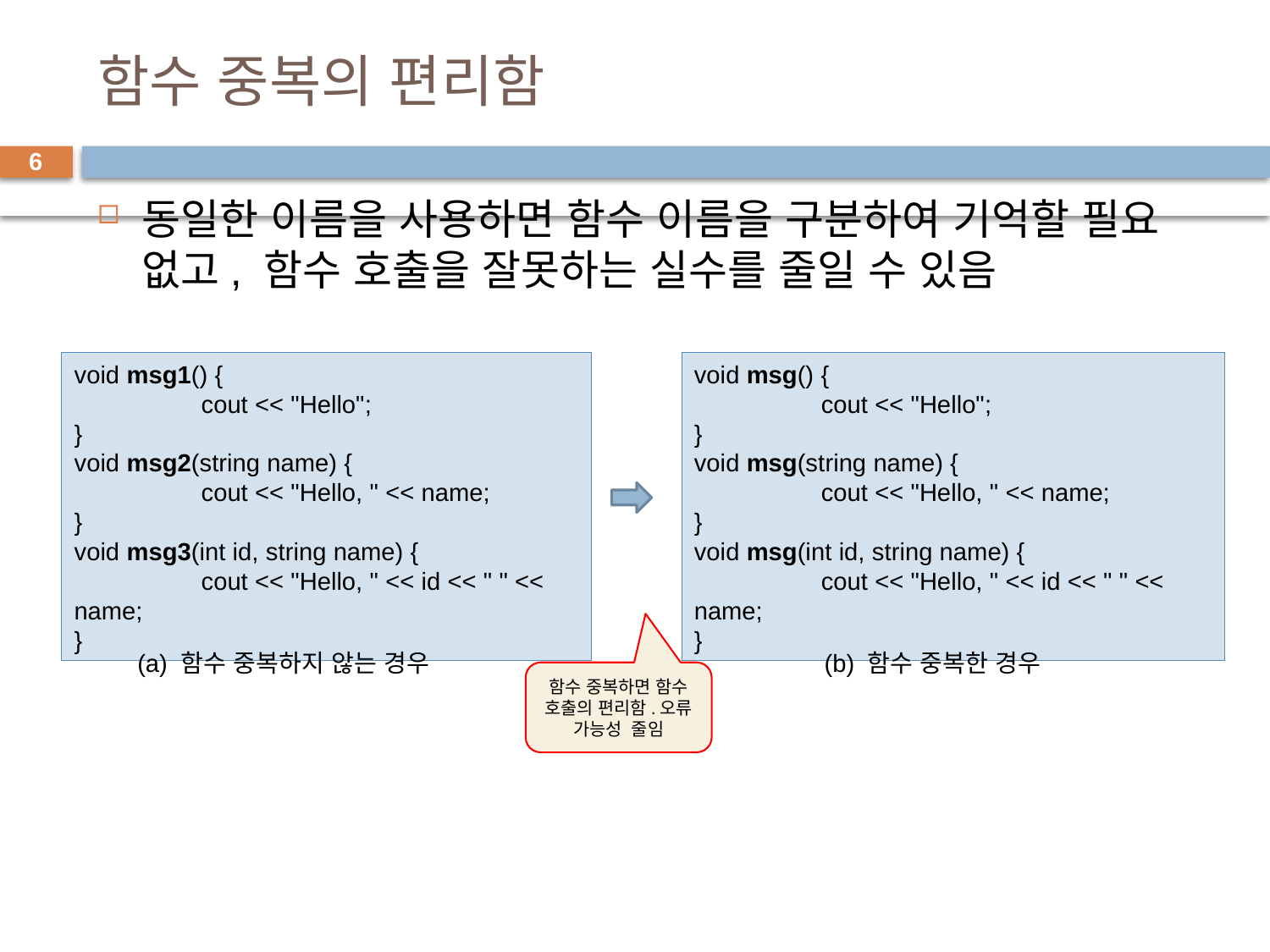

# 함수 중복의 편리함
6
동일한 이름을 사용하면 함수 이름을 구분하여 기억할 필요 없고, 함수 호출을 잘못하는 실수를 줄일 수 있음
void msg1() {
	cout << "Hello";
}
void msg2(string name) {
	cout << "Hello, " << name;
}
void msg3(int id, string name) {
	cout << "Hello, " << id << " " << name;
}
void msg() {
	cout << "Hello";
}
void msg(string name) {
	cout << "Hello, " << name;
}
void msg(int id, string name) {
	cout << "Hello, " << id << " " << name;
}

(a) 함수 중복하지 않는 경우
(b) 함수 중복한 경우
함수 중복하면 함수 호출의 편리함.오류 가능성  줄임